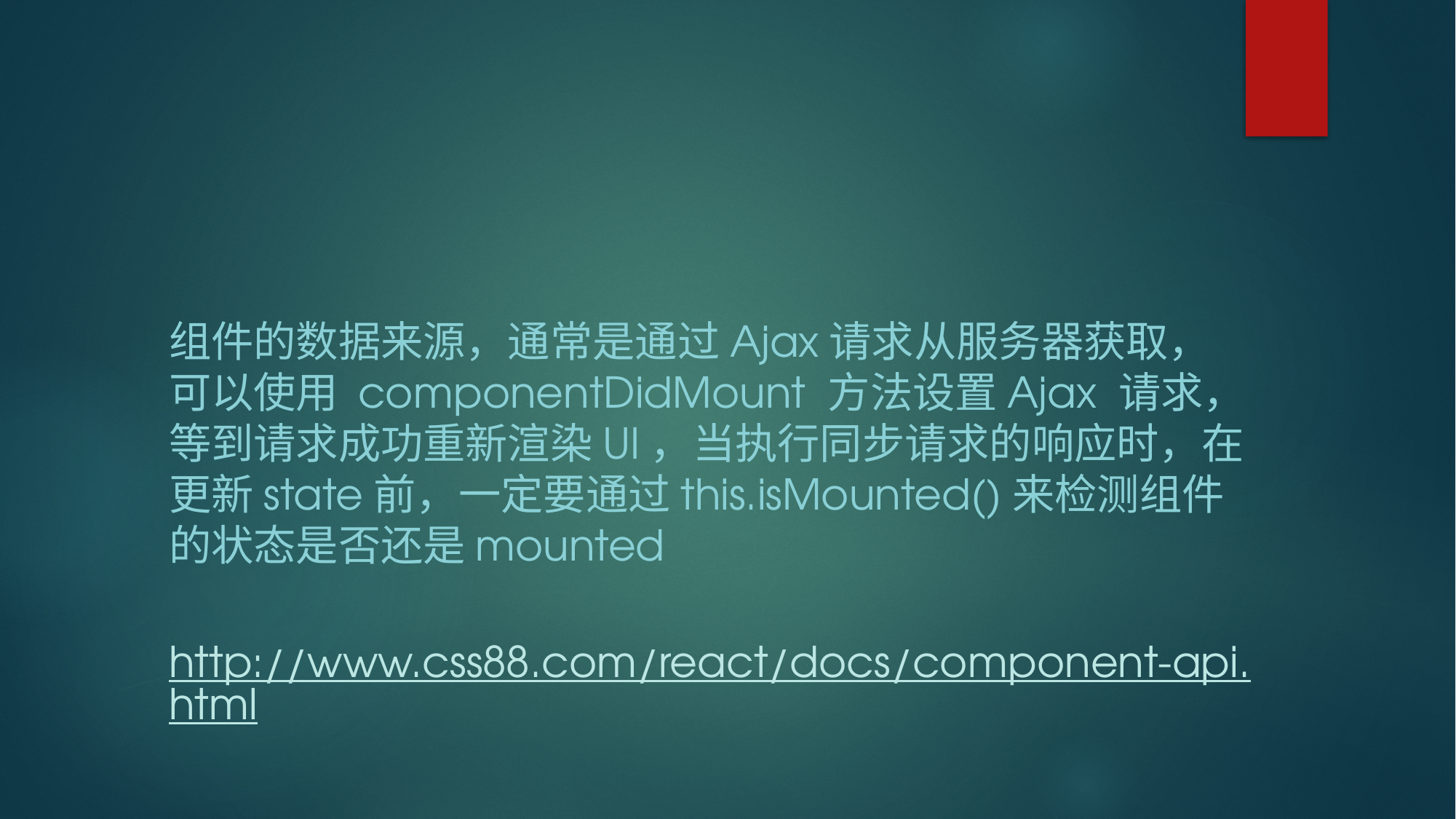

组件的数据来源，通常是通过Ajax请求从服务器获取，可以使用 componentDidMount 方法设置Ajax 请求，等到请求成功重新渲染UI，当执行同步请求的响应时，在更新state前，一定要通过this.isMounted()来检测组件的状态是否还是mounted
    http://www.css88.com/react/docs/component-api.html